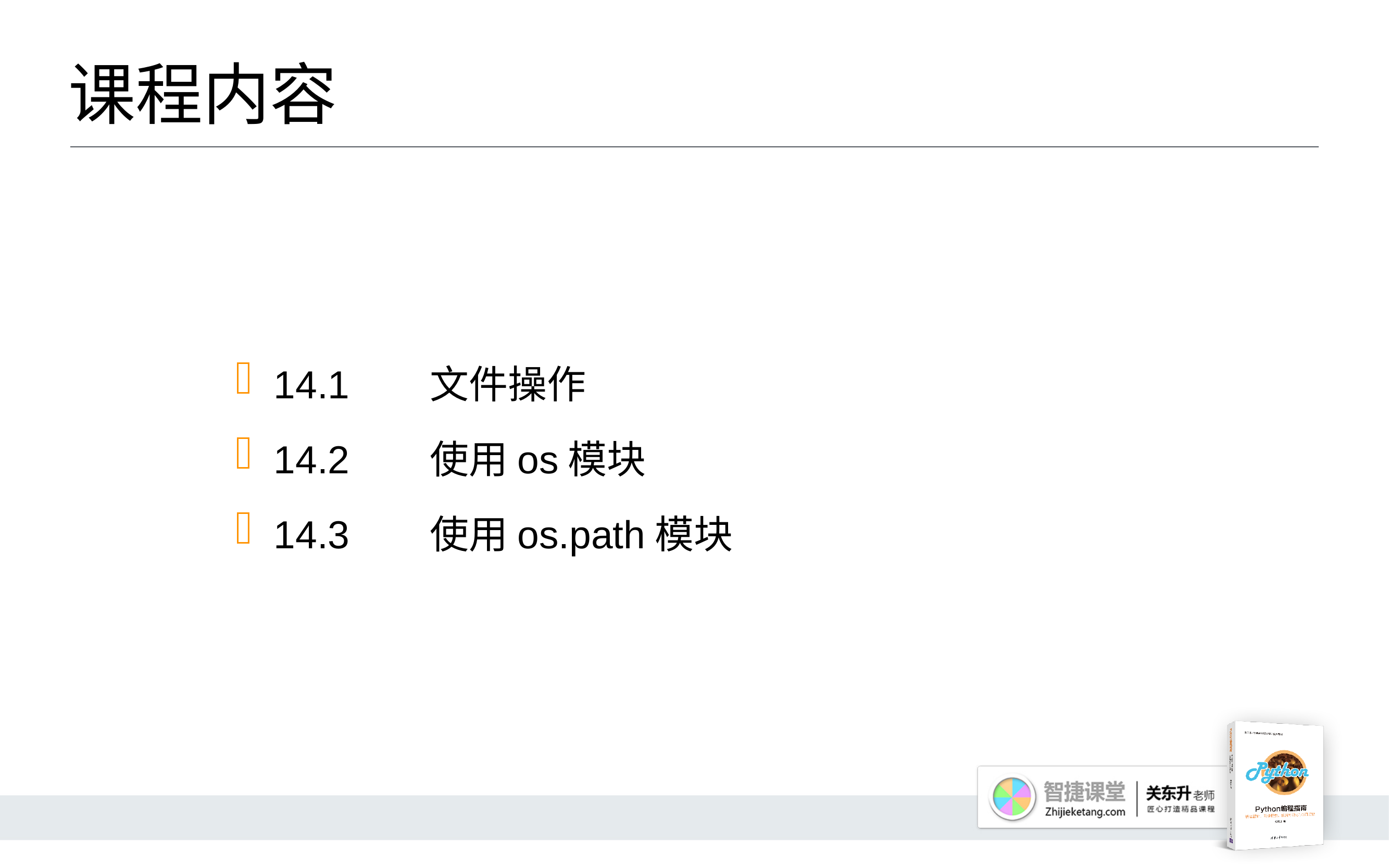

# 课程内容
14.1 	文件操作
14.2 	使用os模块
14.3 	使用os.path模块